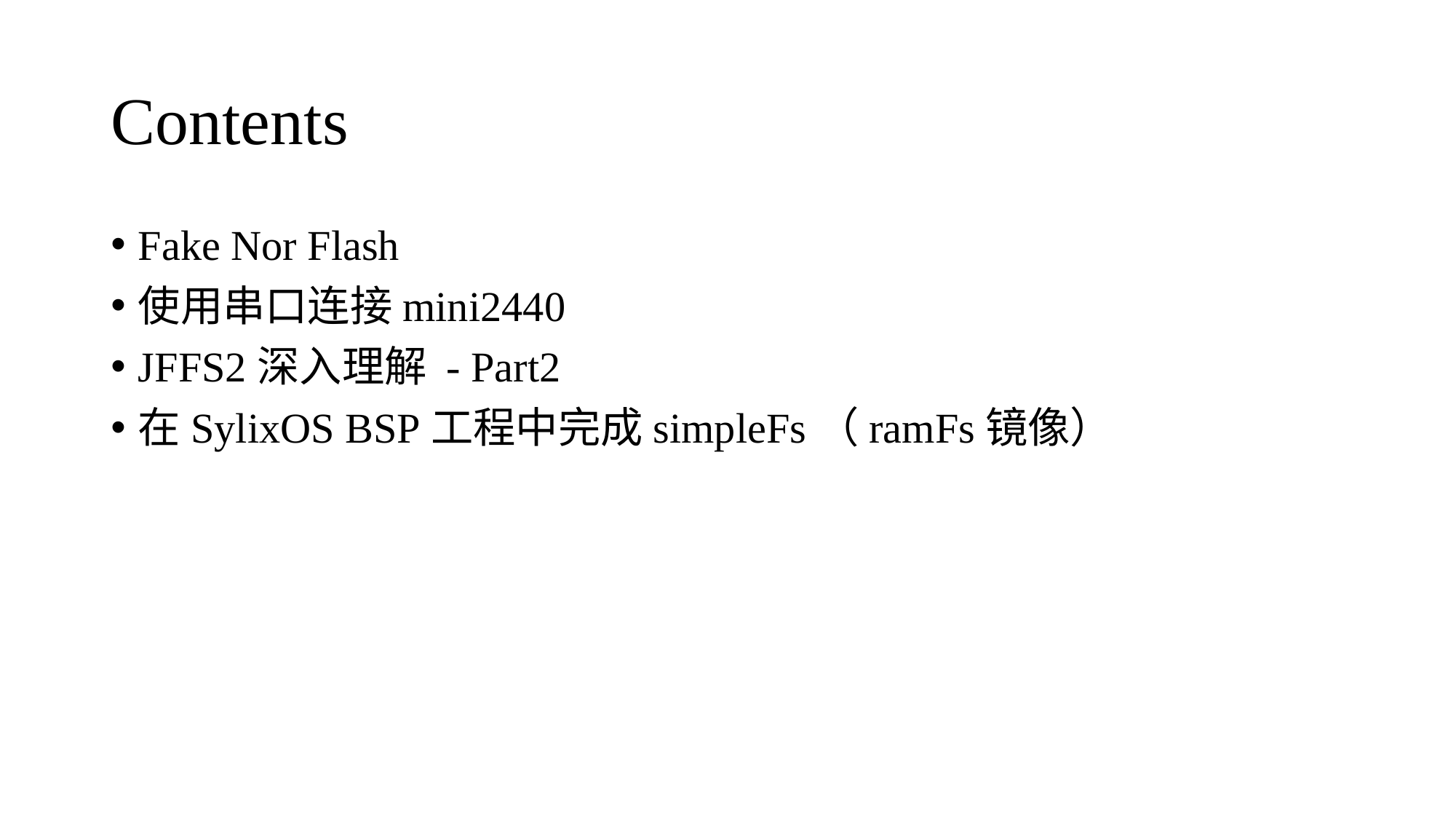

# Contents
Fake Nor Flash
使用串口连接mini2440
JFFS2深入理解 - Part2
在SylixOS BSP工程中完成simpleFs（ramFs镜像）